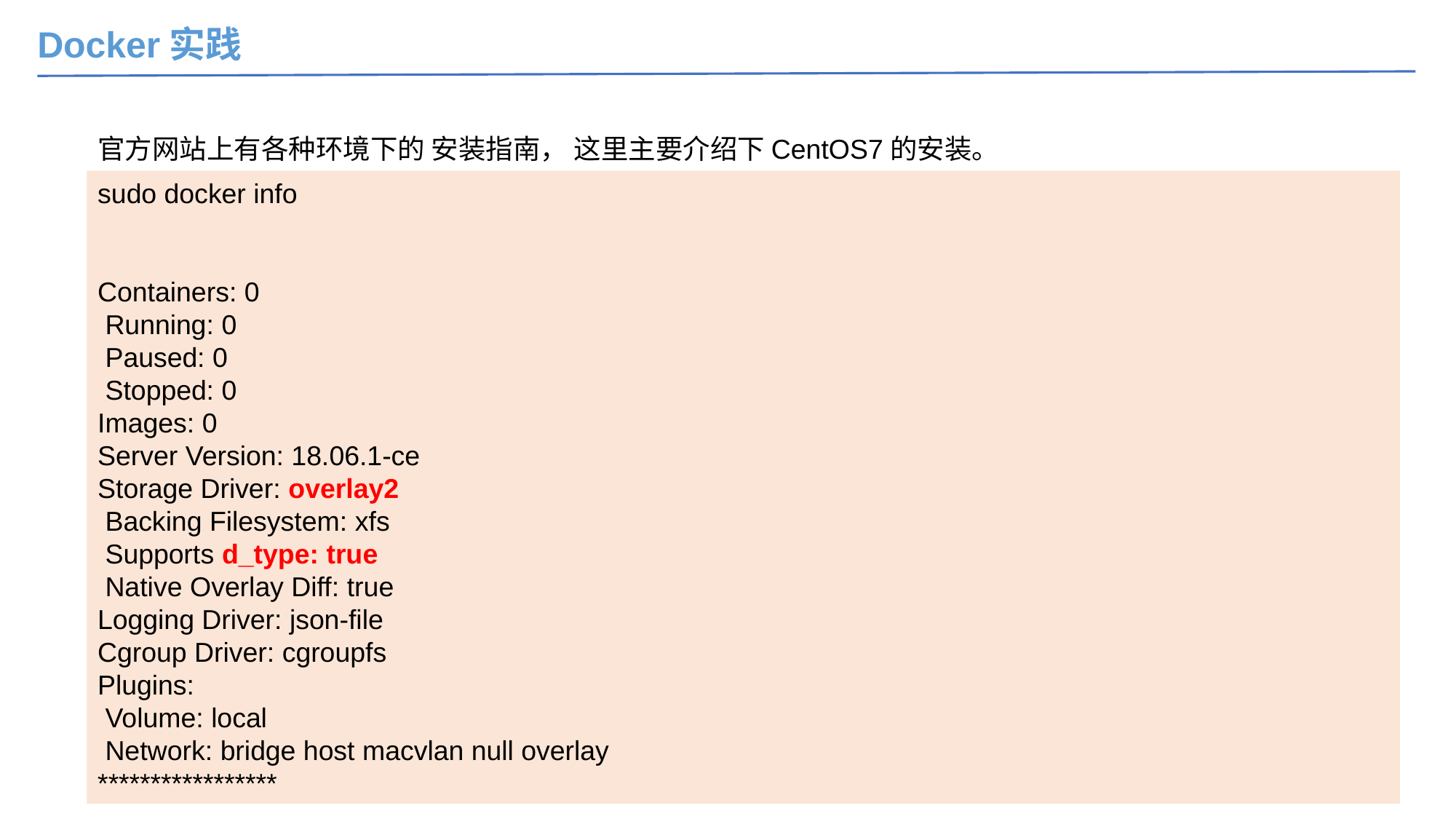

Docker实践
官方网站上有各种环境下的 安装指南， 这里主要介绍下CentOS7的安装。
sudo docker info

Containers: 0
 Running: 0
 Paused: 0
 Stopped: 0
Images: 0
Server Version: 18.06.1-ce
Storage Driver: overlay2
 Backing Filesystem: xfs
 Supports d_type: true
 Native Overlay Diff: true
Logging Driver: json-file
Cgroup Driver: cgroupfs
Plugins:
 Volume: local
 Network: bridge host macvlan null overlay
*****************
# 安装必要的一些系统工具
sudo yum install -y yum-utils device-mapper-persistent-data lvm2

# 添加软件源信息
sudo yum-config-manager --add-repo http://mirrors.aliyun.com/docker-ce/linux/centos/docker-ce.repo

# 更新并安装 Docker-CE
sudo yum makecache fast
sudo yum -y install docker-ce

#开启Docker服务
sudo systemctl start docker